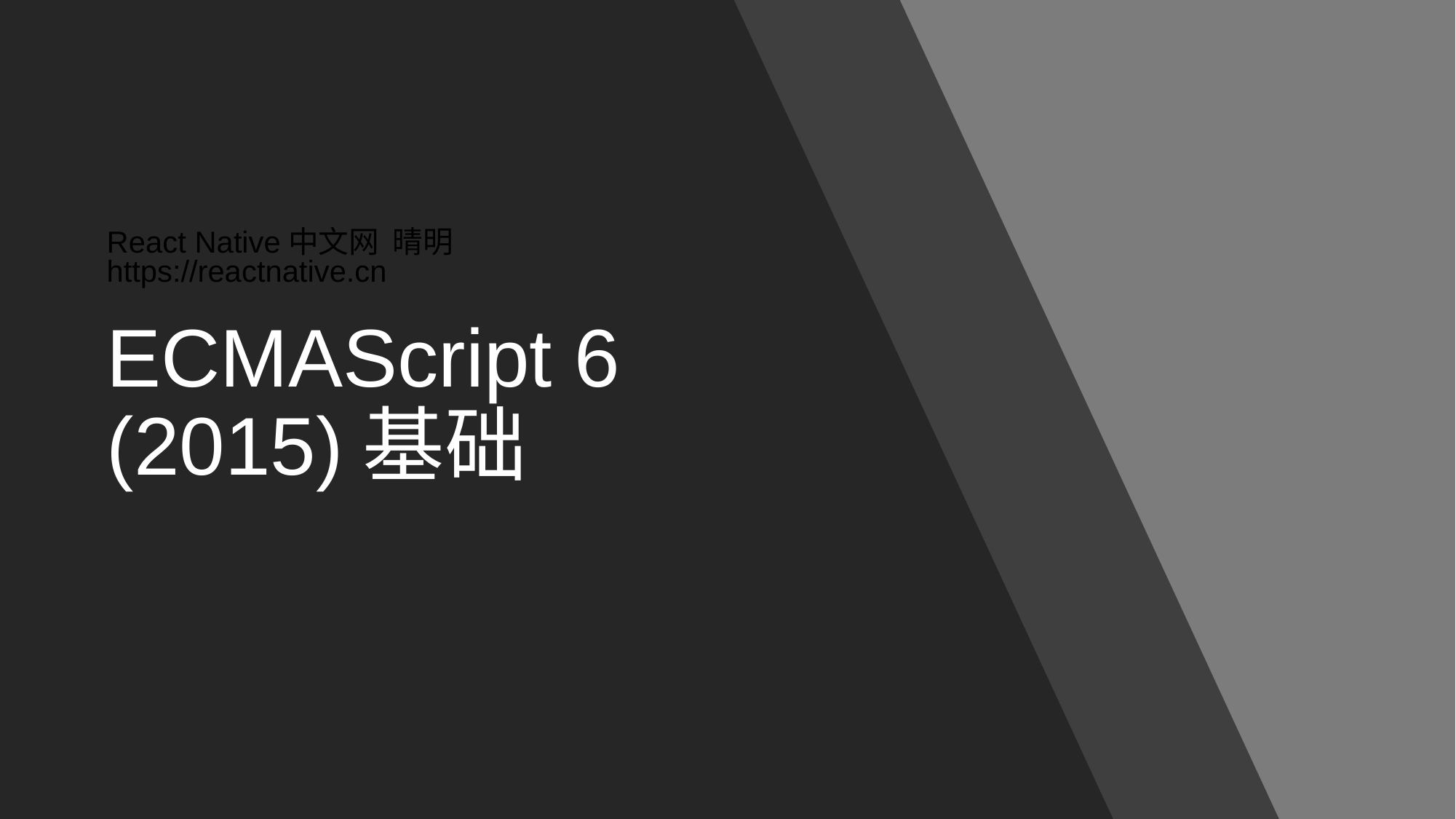

React Native中文网  晴明
https://reactnative.cn
# ECMAScript 6 (2015)基础